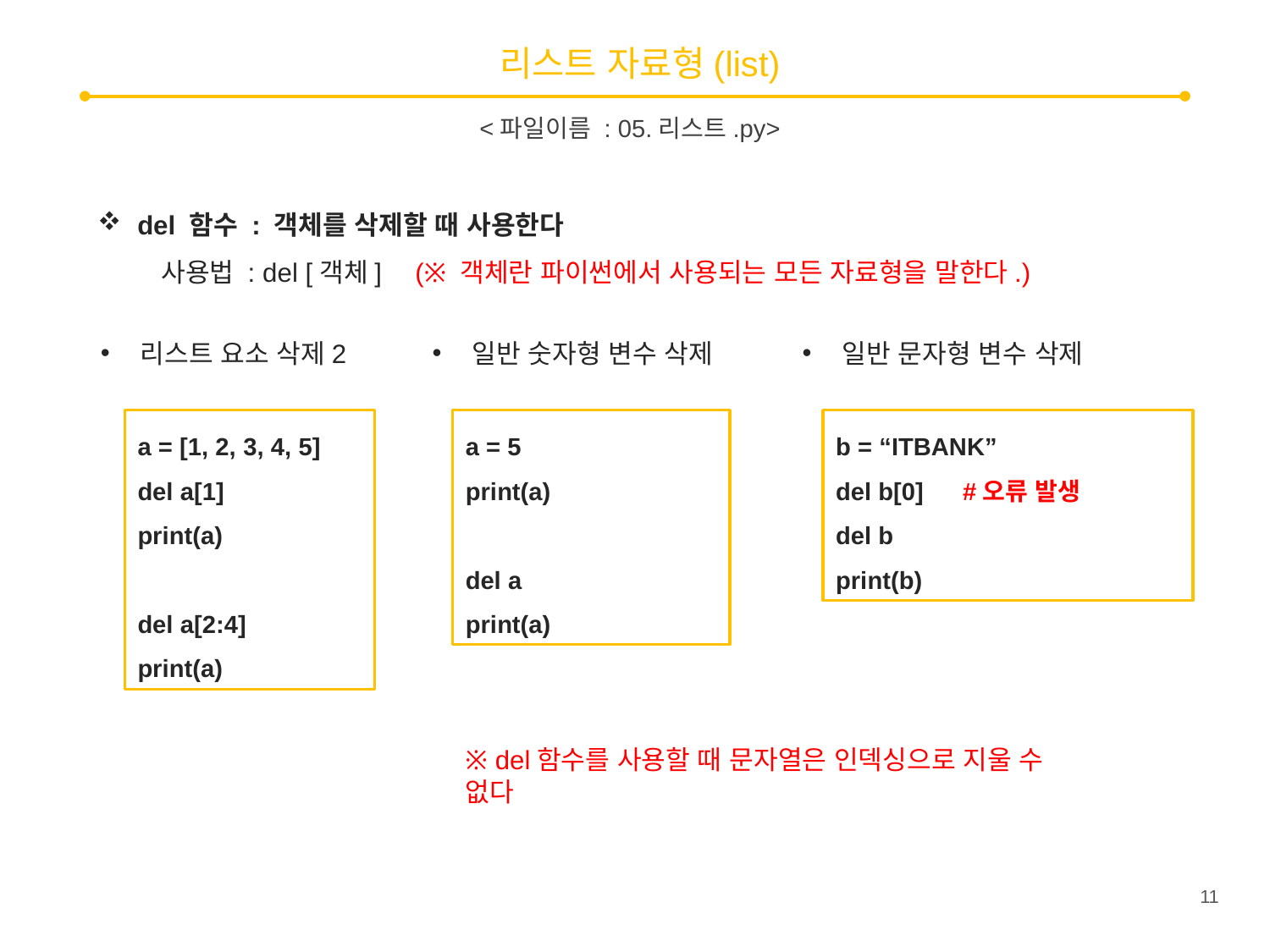

# 리스트 자료형(list)
<파일이름 : 05.리스트.py>
del 함수 : 객체를 삭제할 때 사용한다
사용법 : del [객체]	(※ 객체란 파이썬에서 사용되는 모든 자료형을 말한다.)
리스트 요소 삭제2
일반 숫자형 변수 삭제
일반 문자형 변수 삭제
a = [1, 2, 3, 4, 5]
del a[1]
print(a)

del a[2:4]
print(a)
a = 5
print(a)

del a
print(a)
b = “ITBANK”
del b[0]	#오류 발생
del b
print(b)
※ del함수를 사용할 때 문자열은 인덱싱으로 지울 수 없다